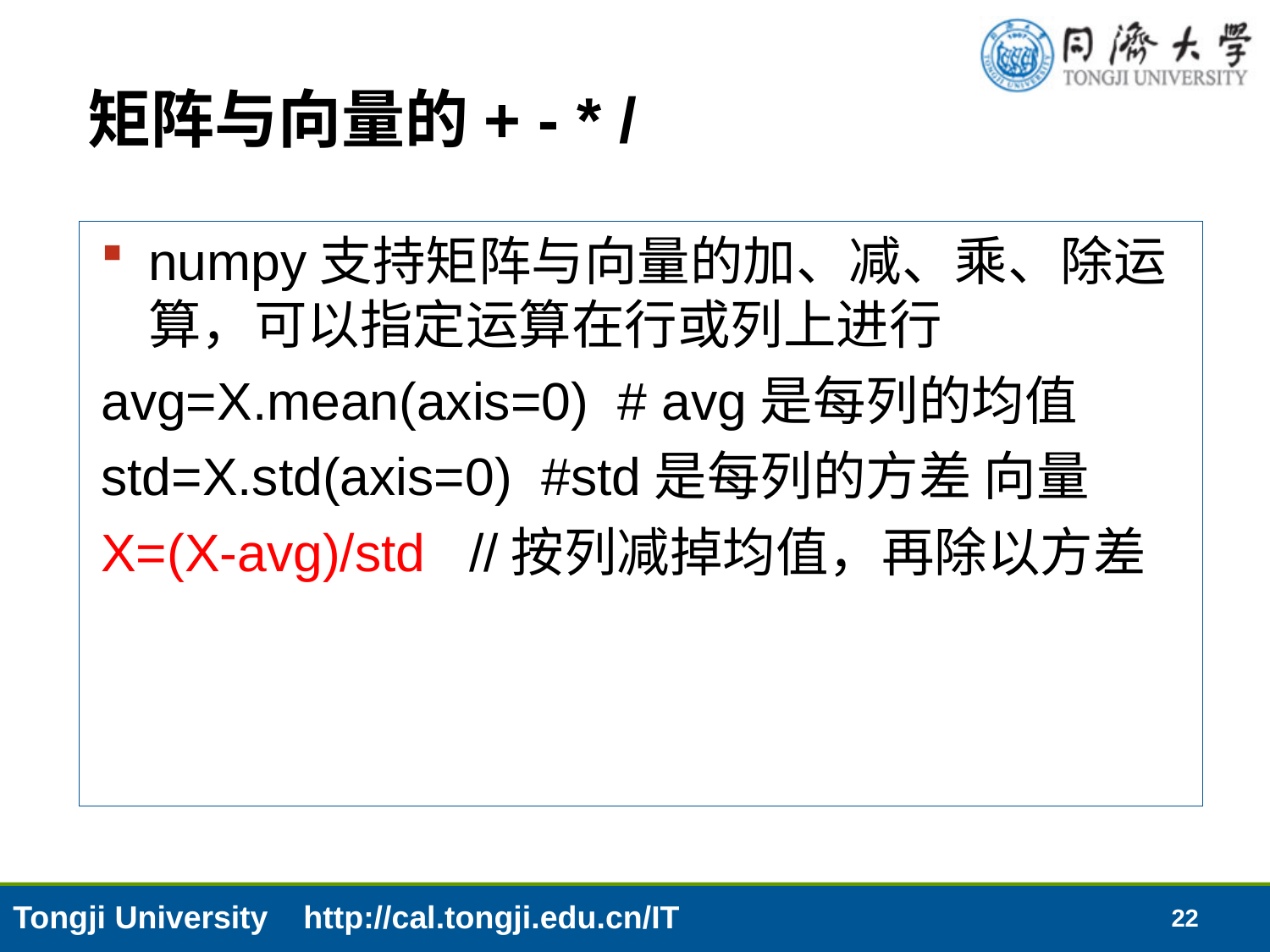

# 矩阵与向量的+ - * /
numpy支持矩阵与向量的加、减、乘、除运算，可以指定运算在行或列上进行
avg=X.mean(axis=0)  # avg是每列的均值
std=X.std(axis=0)  #std是每列的方差 向量
X=(X-avg)/std   //按列减掉均值，再除以方差